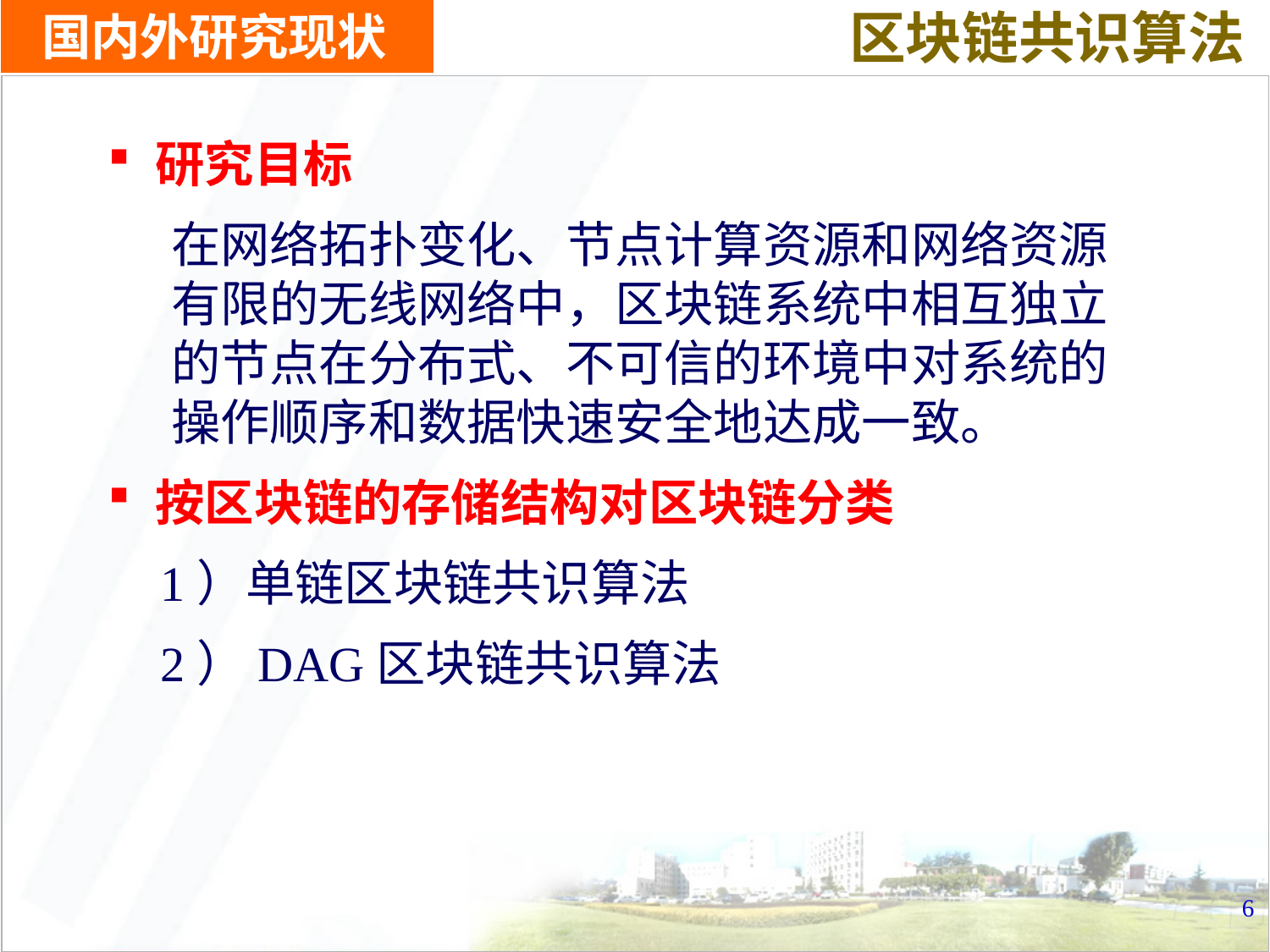

区块链共识算法
# 国内外研究现状

研究目标
在网络拓扑变化、节点计算资源和网络资源有限的无线网络中，区块链系统中相互独立的节点在分布式、不可信的环境中对系统的操作顺序和数据快速安全地达成一致。
按区块链的存储结构对区块链分类
1）单链区块链共识算法
2）DAG区块链共识算法
6